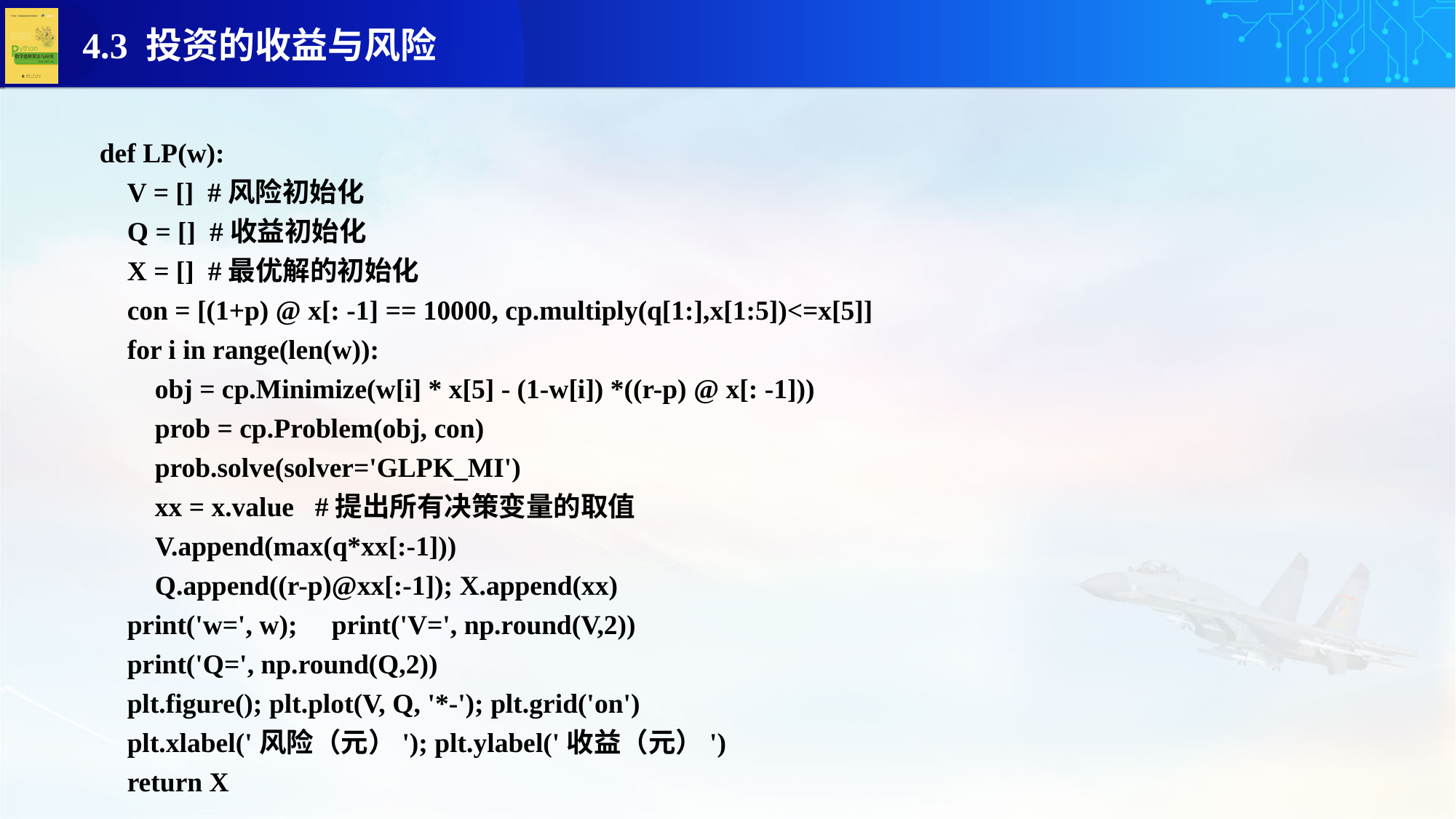

def LP(w):
    V = []  #风险初始化
    Q = []  #收益初始化
    X = []  #最优解的初始化
    con = [(1+p) @ x[: -1] == 10000, cp.multiply(q[1:],x[1:5])<=x[5]]
    for i in range(len(w)):
        obj = cp.Minimize(w[i] * x[5] - (1-w[i]) *((r-p) @ x[: -1]))
        prob = cp.Problem(obj, con)
        prob.solve(solver='GLPK_MI')
        xx = x.value   #提出所有决策变量的取值
        V.append(max(q*xx[:-1]))
        Q.append((r-p)@xx[:-1]); X.append(xx)
    print('w=', w);     print('V=', np.round(V,2))
    print('Q=', np.round(Q,2))
    plt.figure(); plt.plot(V, Q, '*-'); plt.grid('on')
    plt.xlabel('风险（元）'); plt.ylabel('收益（元）')
    return X